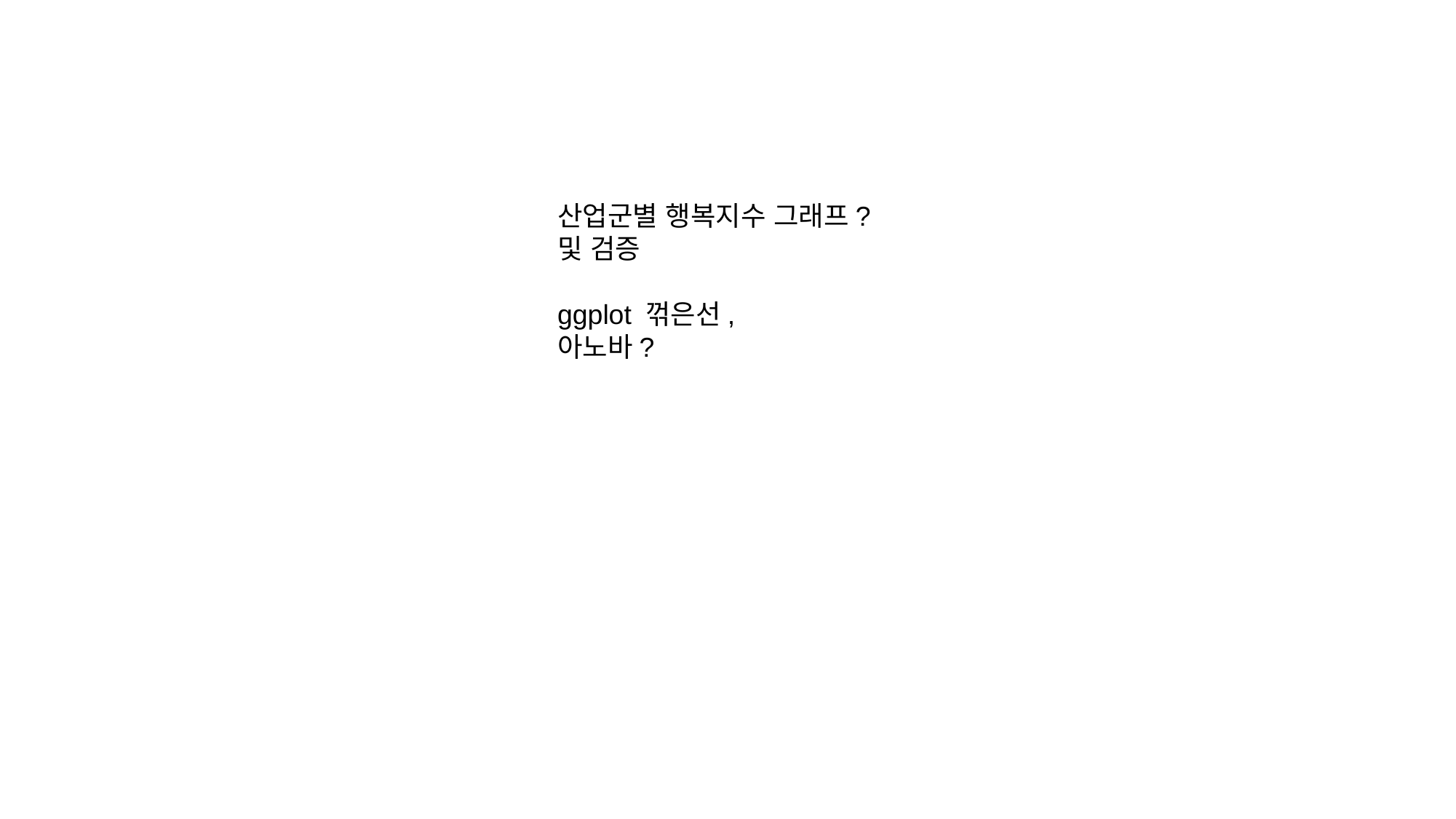

산업군별 행복지수 그래프?
및 검증

ggplot 꺾은선,
아노바?